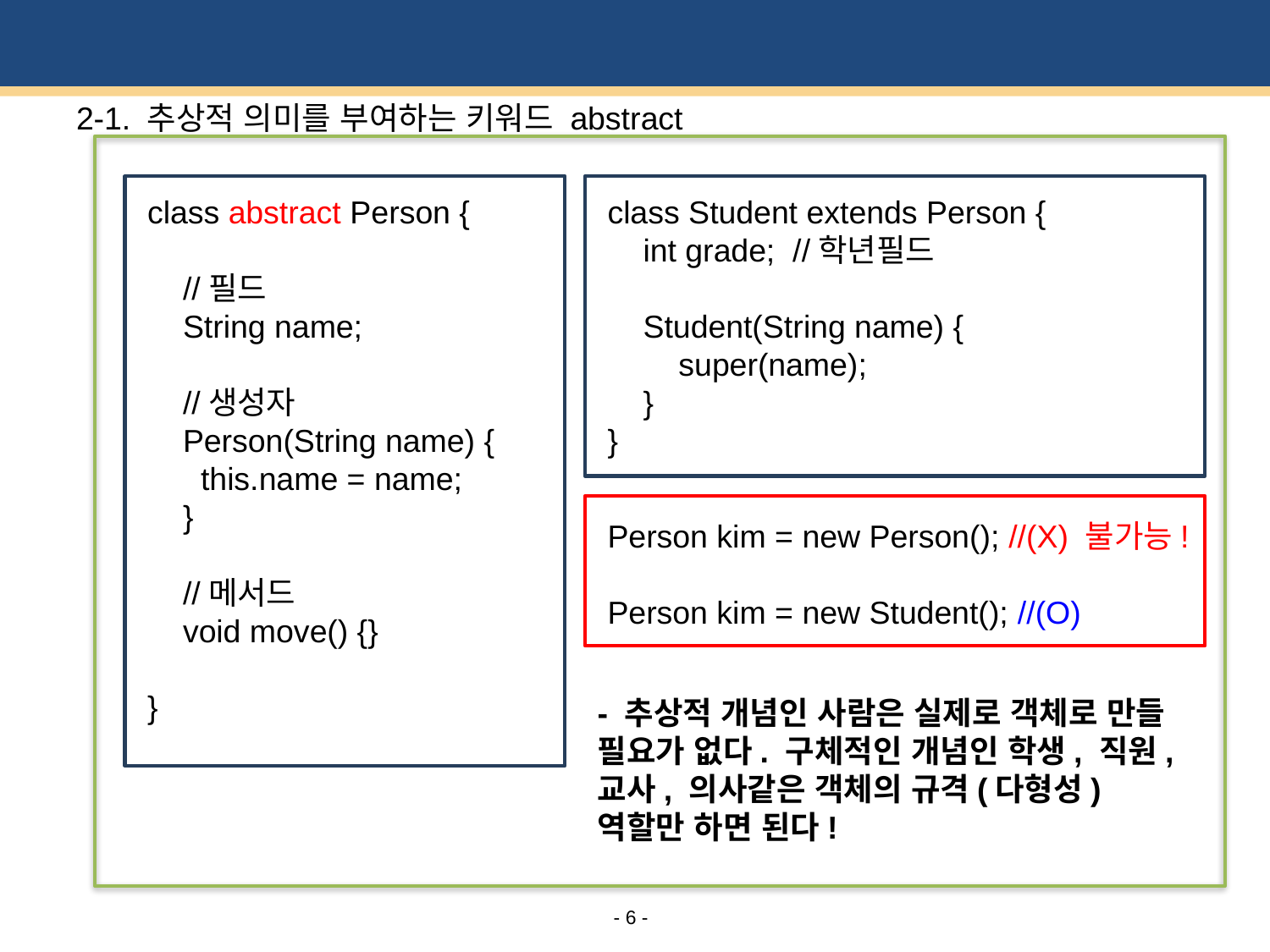

# 2-1. 추상적 의미를 부여하는 키워드 abstract

class abstract Person {

    //필드
    String name;

    //생성자
    Person(String name) {
      this.name = name;
    }

    //메서드
    void move() {}

}

class Student extends Person {
    int grade;  //학년필드

    Student(String name) {
        super(name);
    }
}

Person kim = new Person(); //(X) 불가능!

Person kim = new Student(); //(O)
- 추상적 개념인 사람은 실제로 객체로 만들 필요가 없다. 구체적인 개념인 학생, 직원, 교사, 의사같은 객체의 규격(다형성)  역할만 하면 된다!